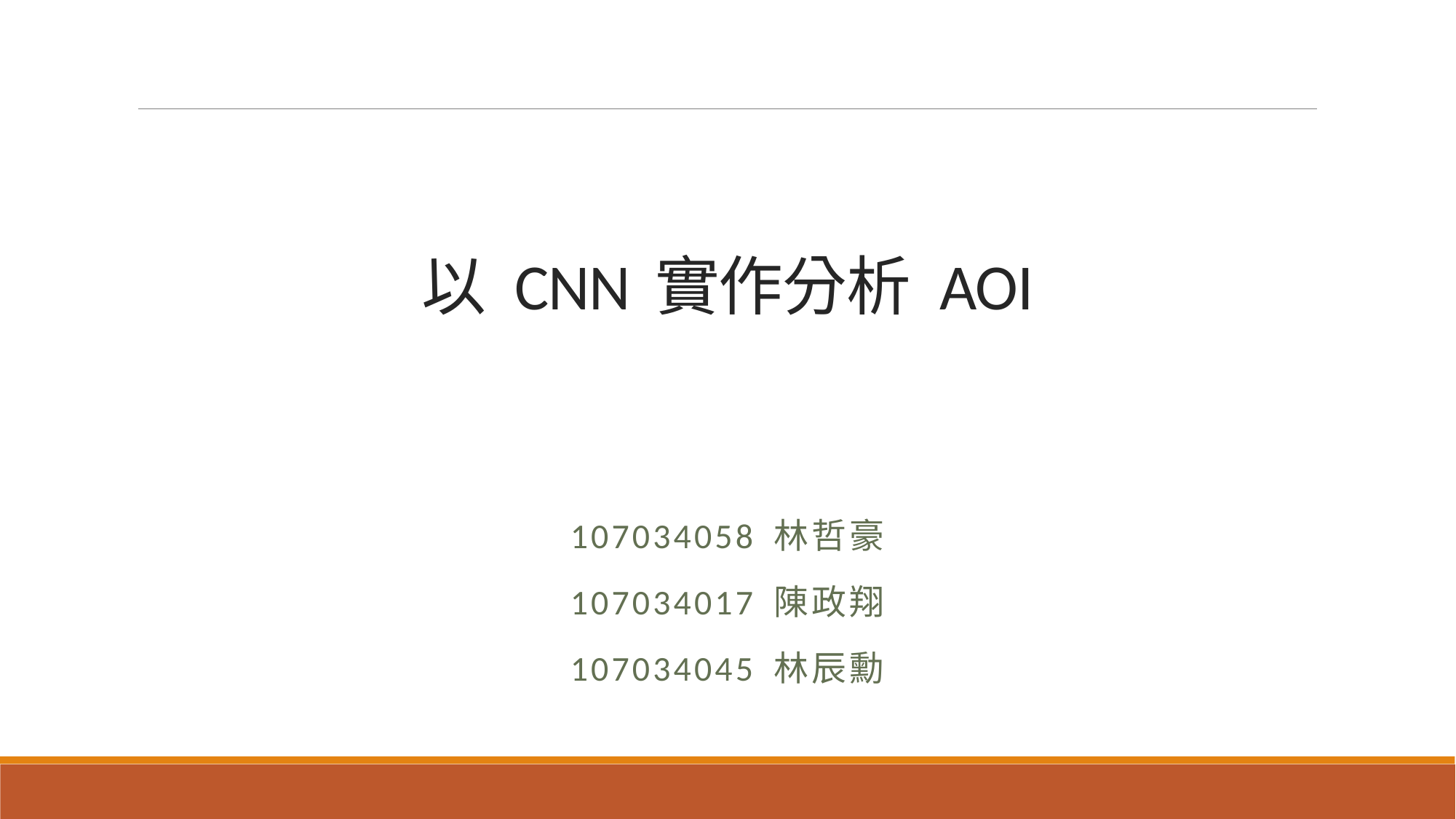

# 以 CNN 實作分析 AOI
107034058 林哲豪
107034017 陳政翔
107034045 林辰勳